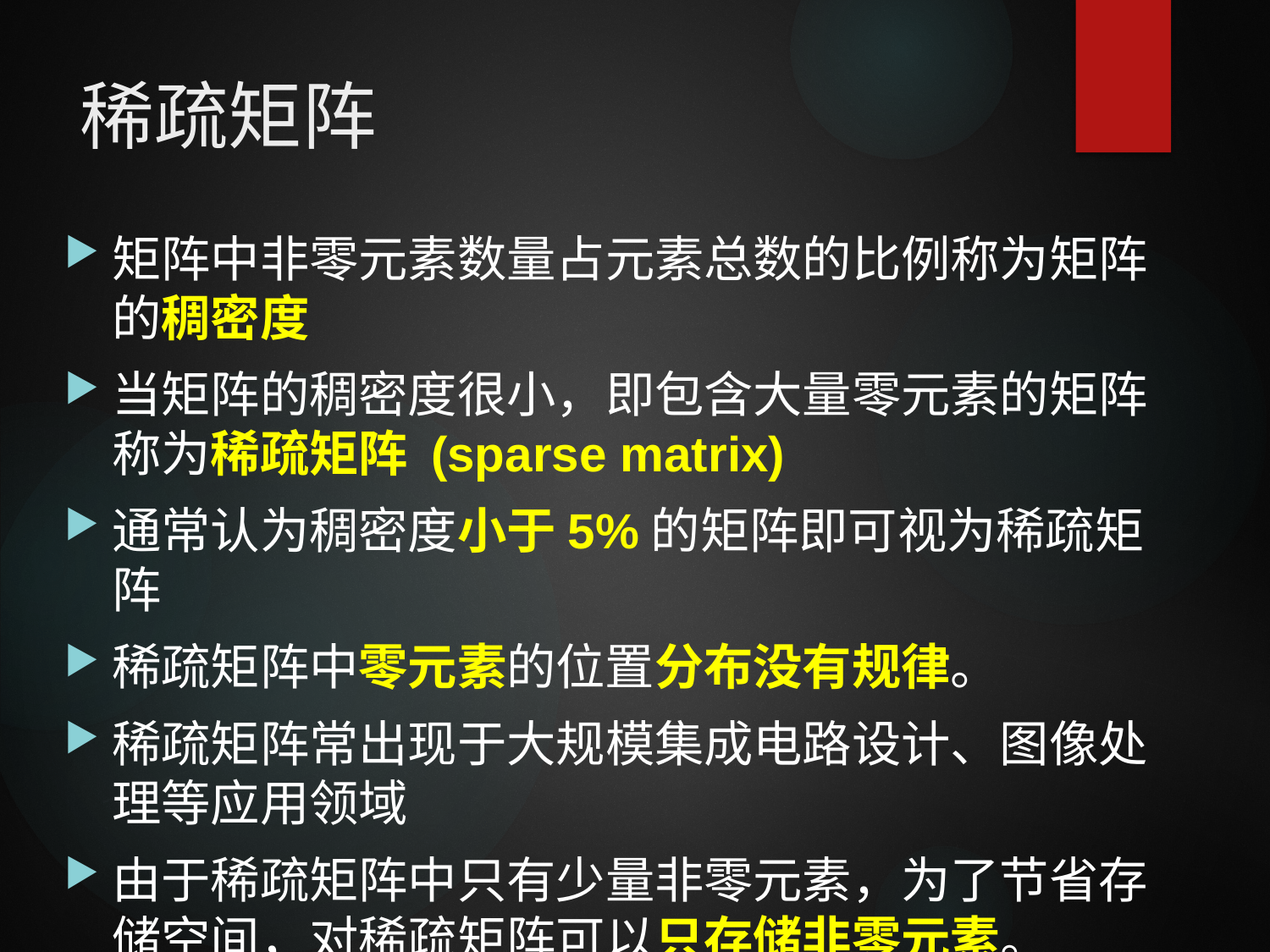

# 稀疏矩阵
矩阵中非零元素数量占元素总数的比例称为矩阵的稠密度
当矩阵的稠密度很小，即包含大量零元素的矩阵称为稀疏矩阵 (sparse matrix)
通常认为稠密度小于5%的矩阵即可视为稀疏矩阵
稀疏矩阵中零元素的位置分布没有规律。
稀疏矩阵常出现于大规模集成电路设计、图像处理等应用领域
由于稀疏矩阵中只有少量非零元素，为了节省存储空间，对稀疏矩阵可以只存储非零元素。